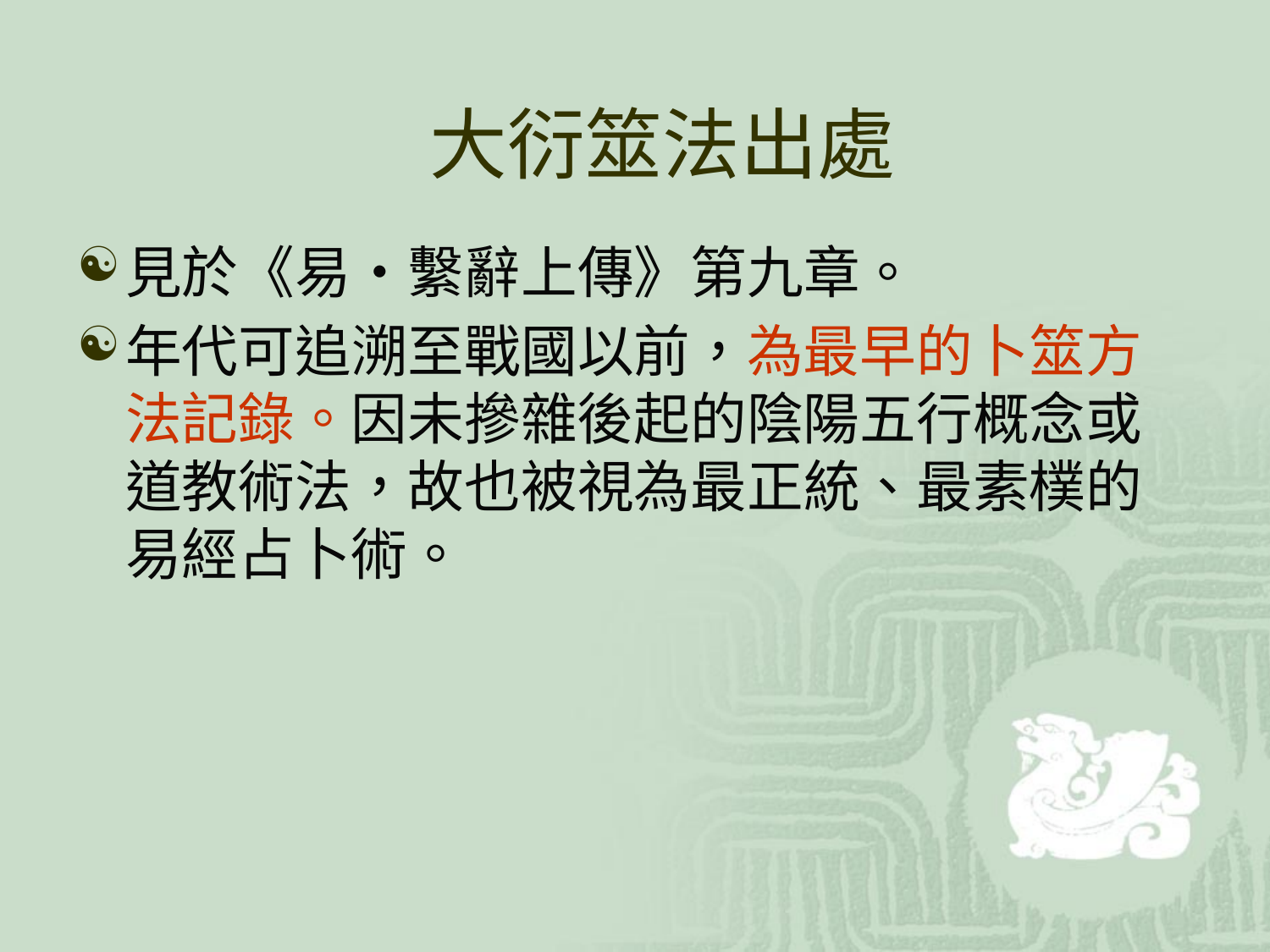

# 大衍筮法出處
見於《易‧繫辭上傳》第九章。
年代可追溯至戰國以前，為最早的卜筮方法記錄。因未摻雜後起的陰陽五行概念或道教術法，故也被視為最正統、最素樸的易經占卜術。